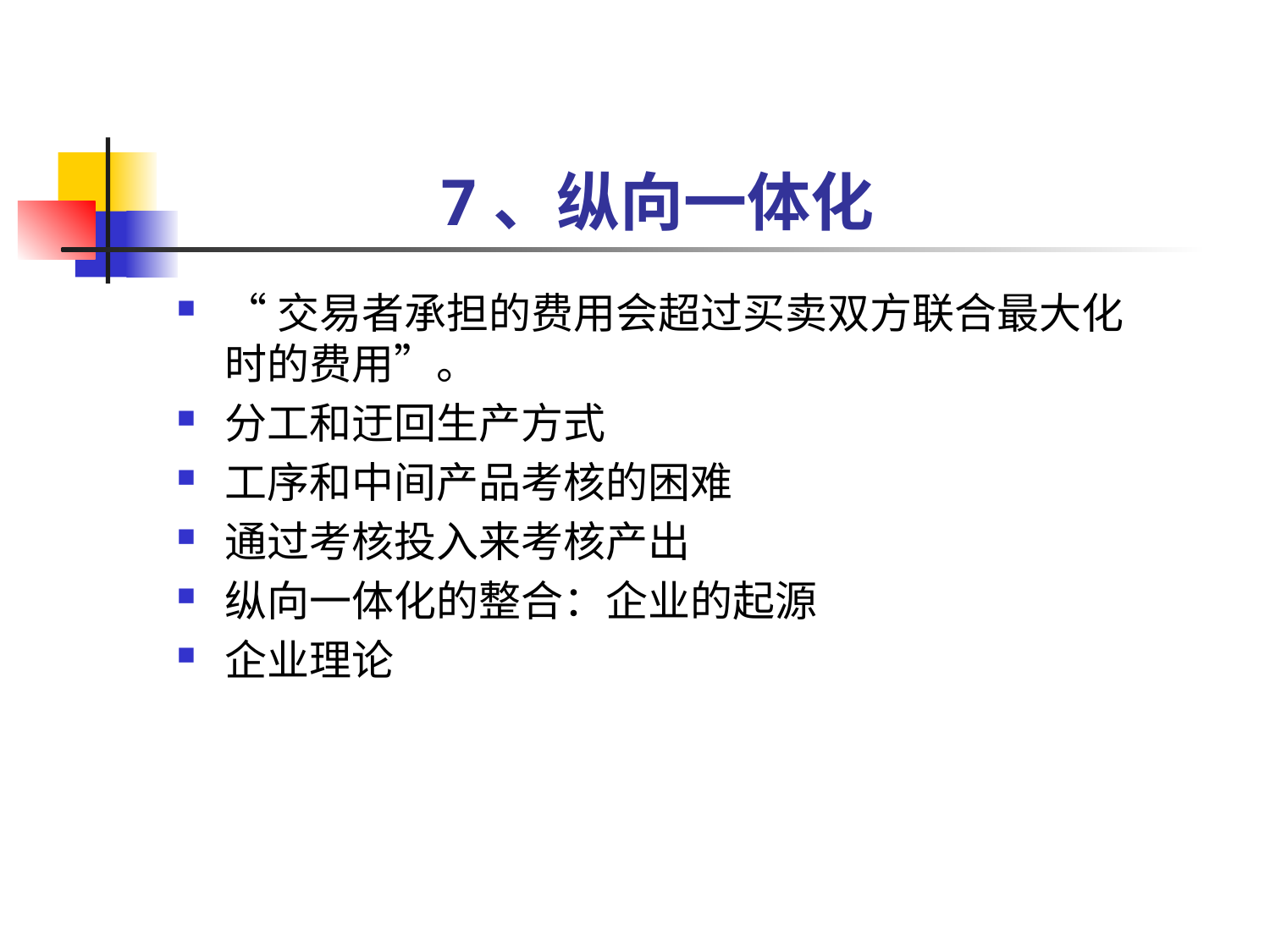

# 7、纵向一体化
“交易者承担的费用会超过买卖双方联合最大化时的费用”。
分工和迂回生产方式
工序和中间产品考核的困难
通过考核投入来考核产出
纵向一体化的整合：企业的起源
企业理论